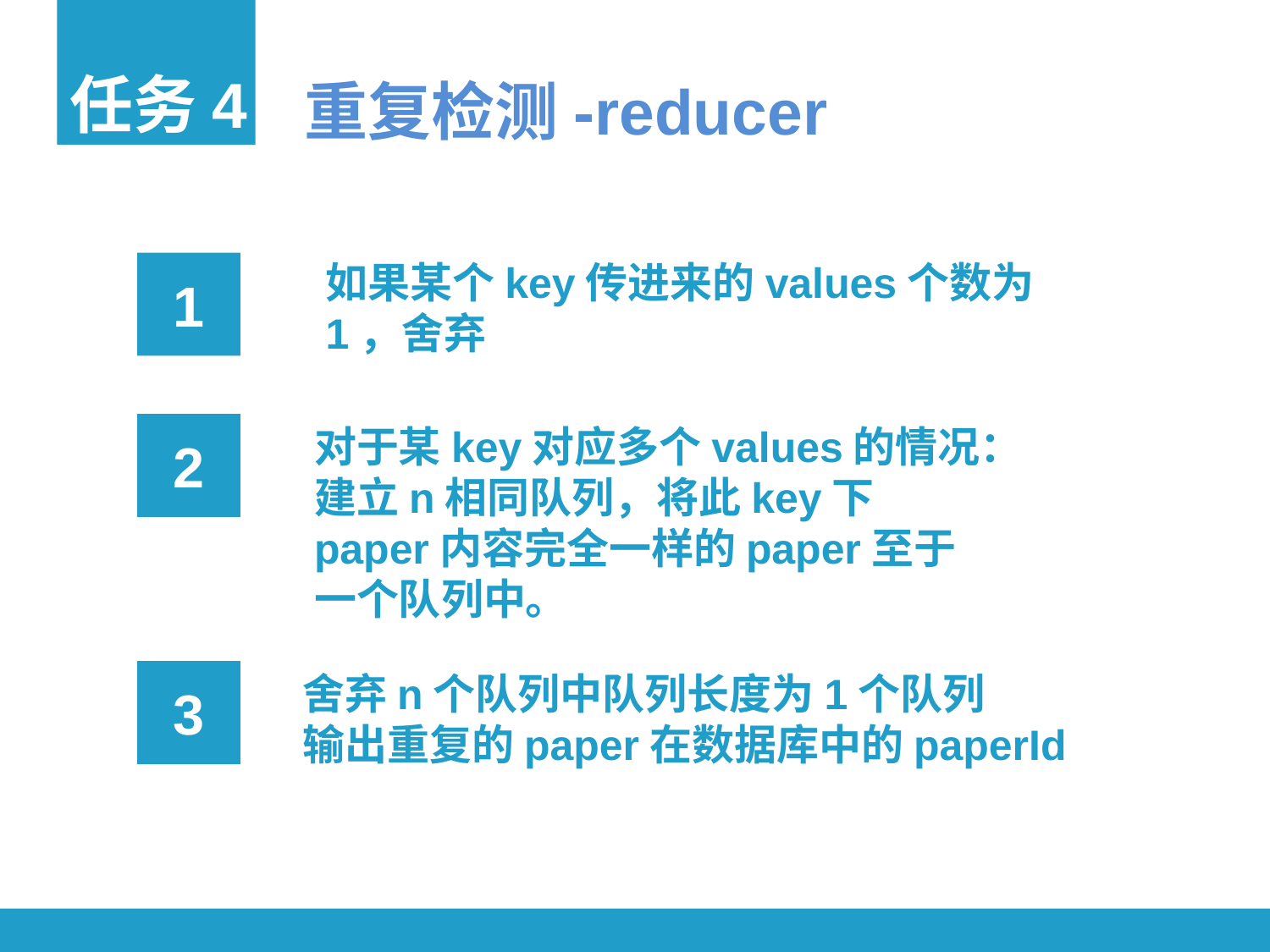

任务4
重复检测-reducer
如果某个key传进来的values个数为1，舍弃
1
2
对于某key对应多个values的情况：
建立n相同队列，将此key下paper内容完全一样的paper至于一个队列中。
3
舍弃n个队列中队列长度为1个队列
输出重复的paper在数据库中的paperId